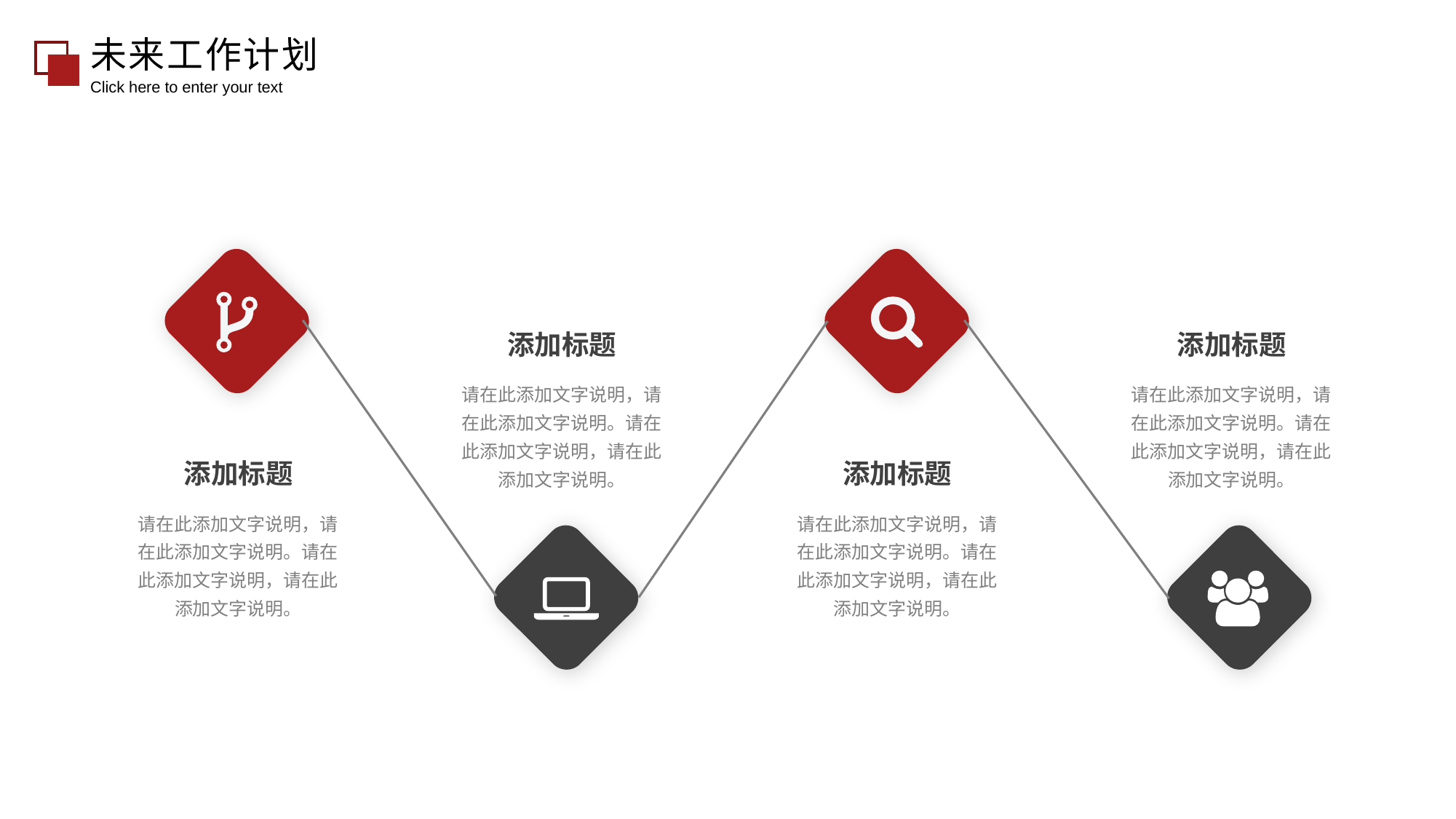

未来工作计划
Click here to enter your text

添加标题
添加标题
请在此添加文字说明，请在此添加文字说明。请在此添加文字说明，请在此添加文字说明。
请在此添加文字说明，请在此添加文字说明。请在此添加文字说明，请在此添加文字说明。
添加标题
添加标题
请在此添加文字说明，请在此添加文字说明。请在此添加文字说明，请在此添加文字说明。
请在此添加文字说明，请在此添加文字说明。请在此添加文字说明，请在此添加文字说明。